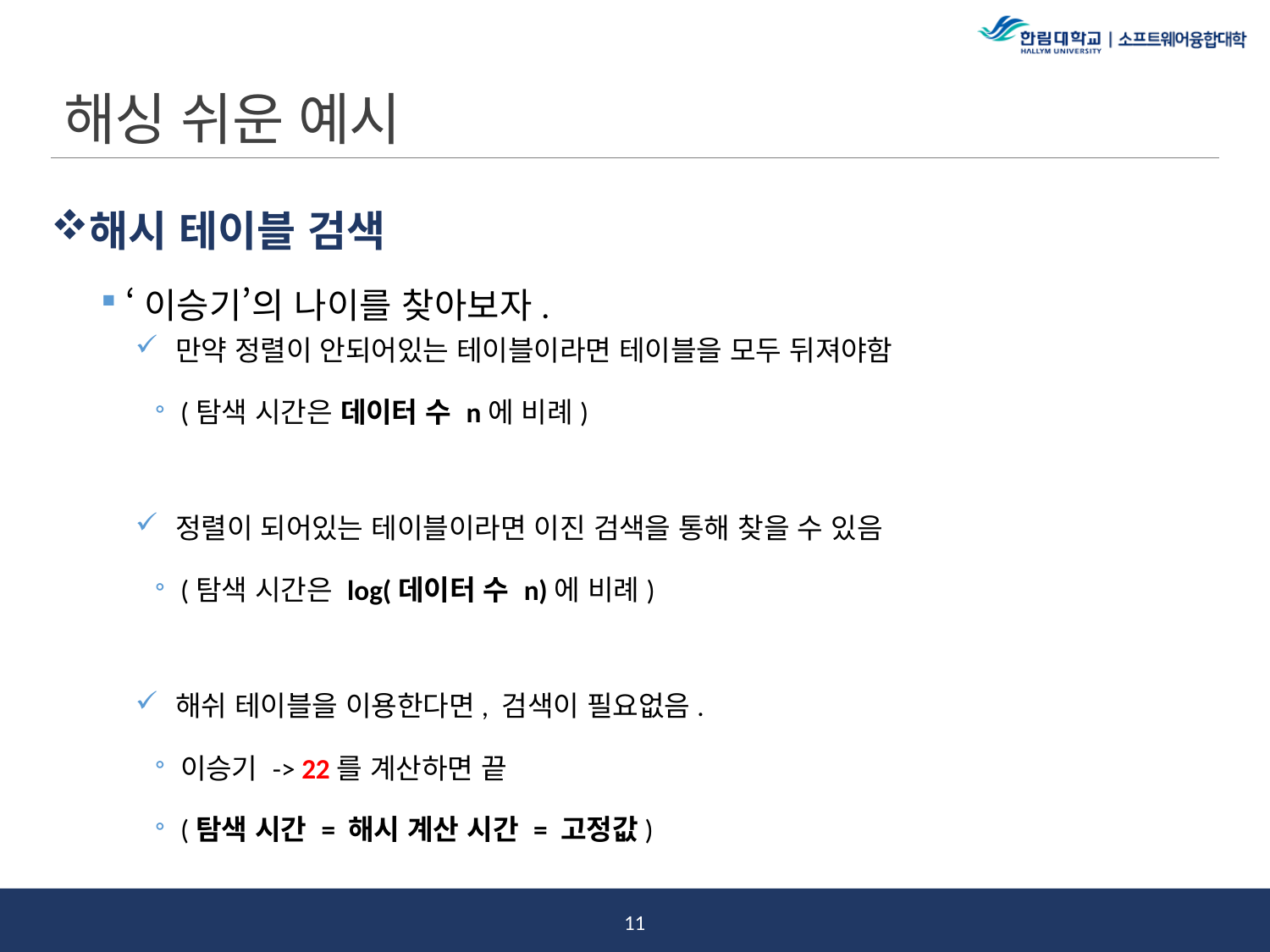

# 해싱 쉬운 예시
해시 테이블 검색
‘이승기’의 나이를 찾아보자.
만약 정렬이 안되어있는 테이블이라면 테이블을 모두 뒤져야함
(탐색 시간은 데이터 수 n에 비례)

정렬이 되어있는 테이블이라면 이진 검색을 통해 찾을 수 있음
(탐색 시간은 log(데이터 수 n)에 비례)

해쉬 테이블을 이용한다면, 검색이 필요없음.
이승기 -> 22를 계산하면 끝
(탐색 시간 = 해시 계산 시간 = 고정값)
11